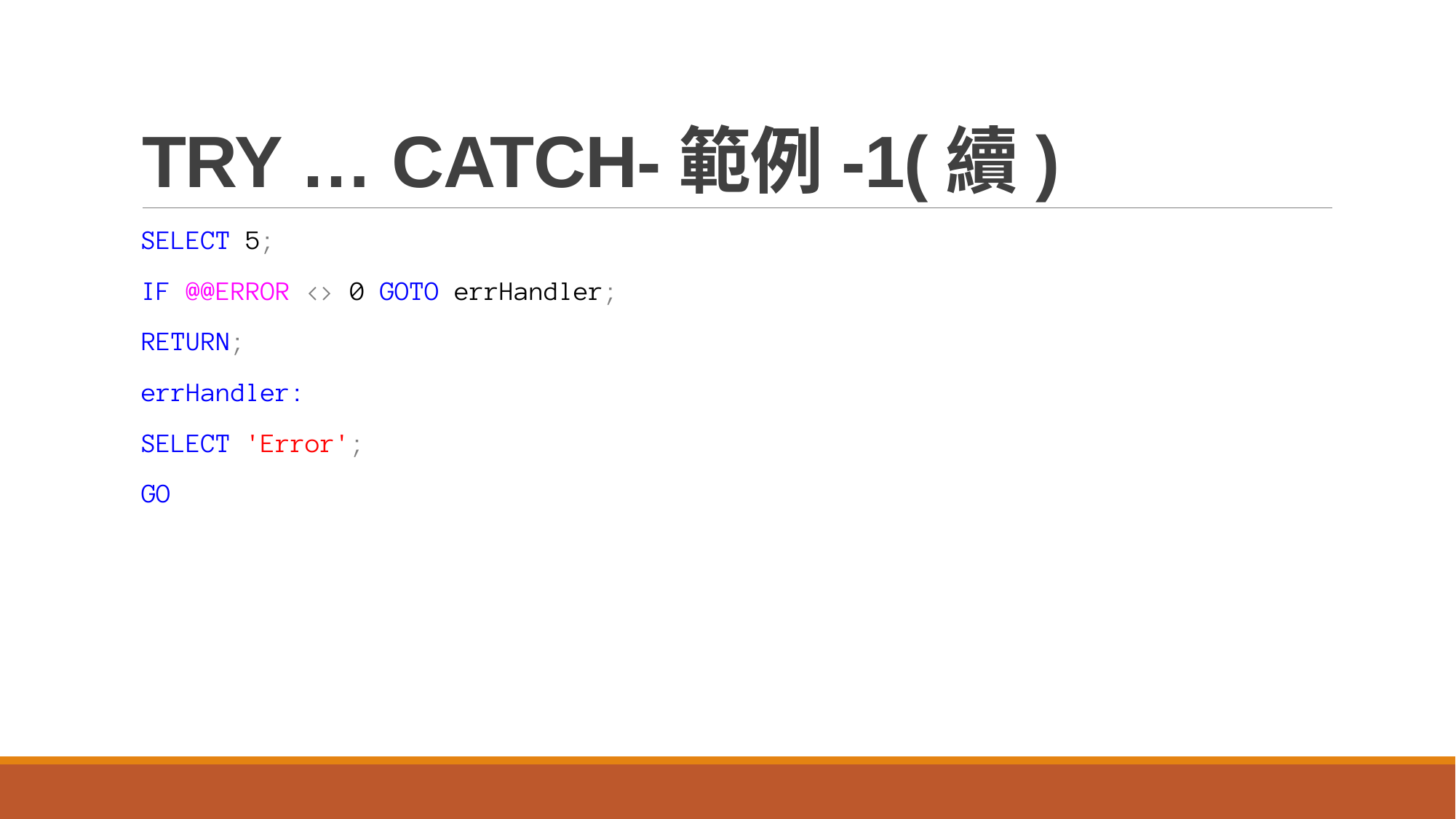

# TRY … CATCH-範例-1(續)
SELECT 5;
IF @@ERROR <> 0 GOTO errHandler;
RETURN;
errHandler:
SELECT 'Error';
GO